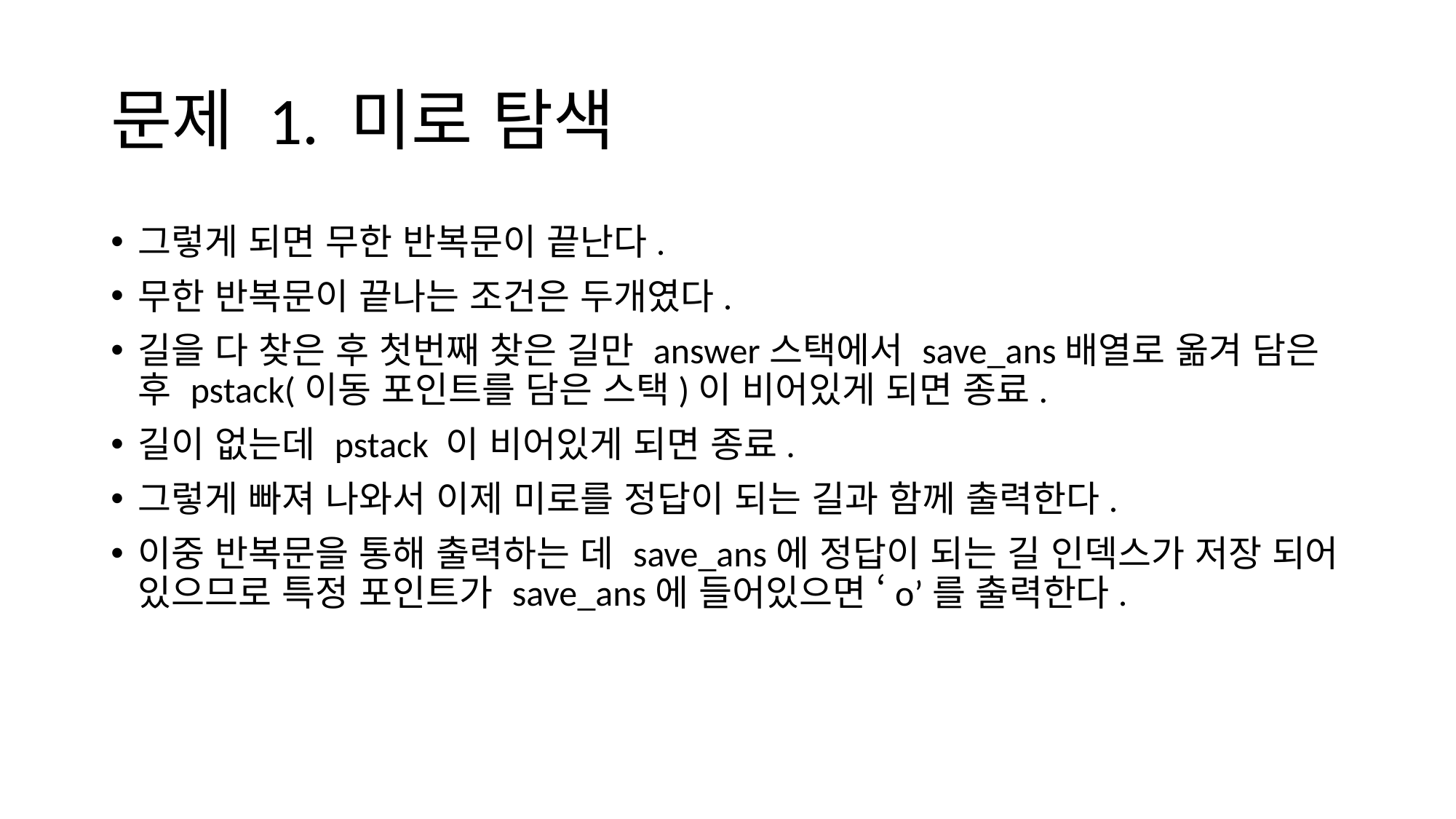

# 문제 1. 미로 탐색
그렇게 되면 무한 반복문이 끝난다.
무한 반복문이 끝나는 조건은 두개였다.
길을 다 찾은 후 첫번째 찾은 길만 answer스택에서 save_ans배열로 옮겨 담은 후 pstack(이동 포인트를 담은 스택)이 비어있게 되면 종료.
길이 없는데 pstack 이 비어있게 되면 종료.
그렇게 빠져 나와서 이제 미로를 정답이 되는 길과 함께 출력한다.
이중 반복문을 통해 출력하는 데 save_ans에 정답이 되는 길 인덱스가 저장 되어 있으므로 특정 포인트가 save_ans에 들어있으면 ‘o’를 출력한다.